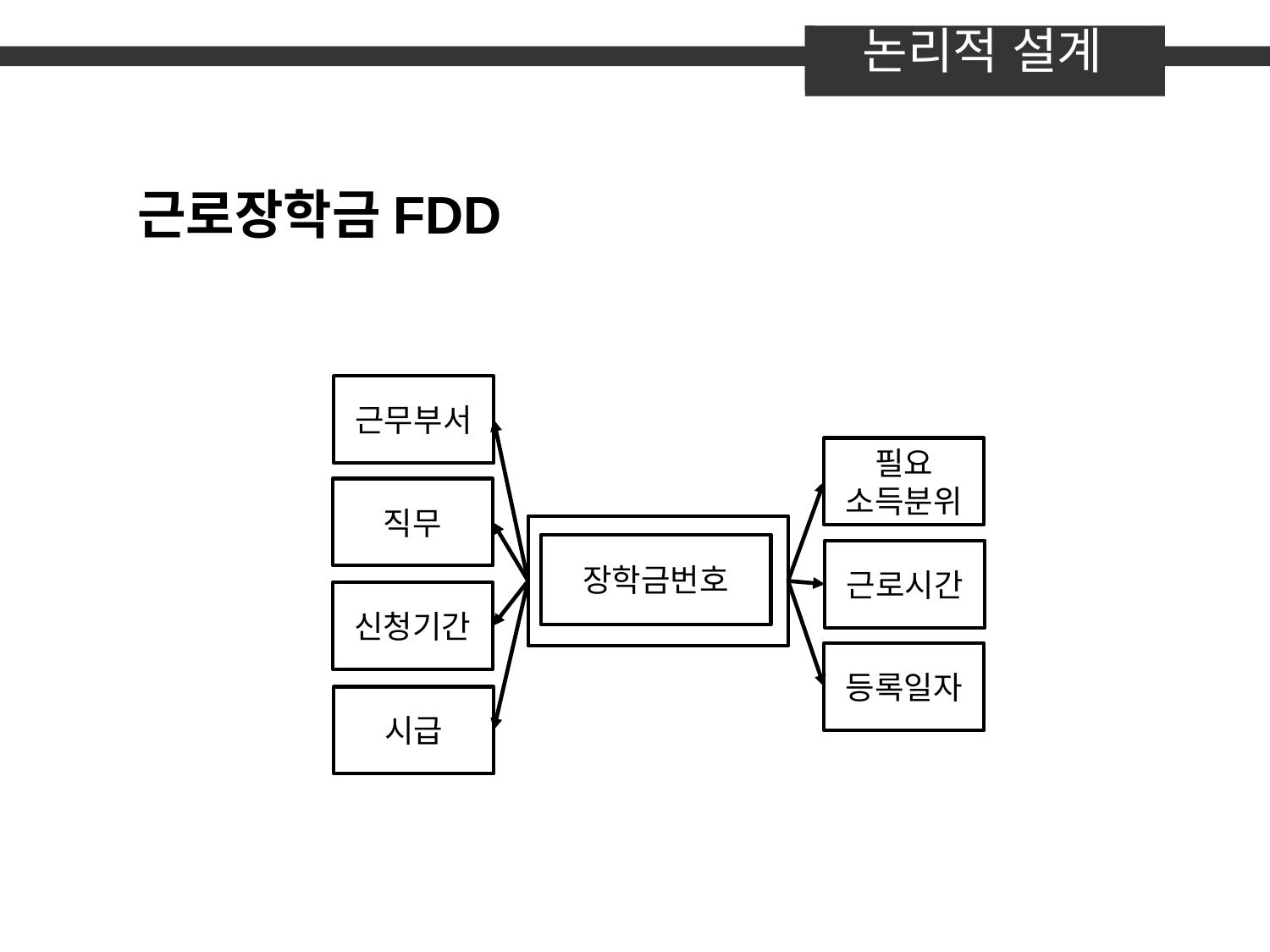

논리적 설계

근로장학금FDD
근무부서
필요
소득분위
직무

장학금번호
근로시간
신청기간
등록일자
시급